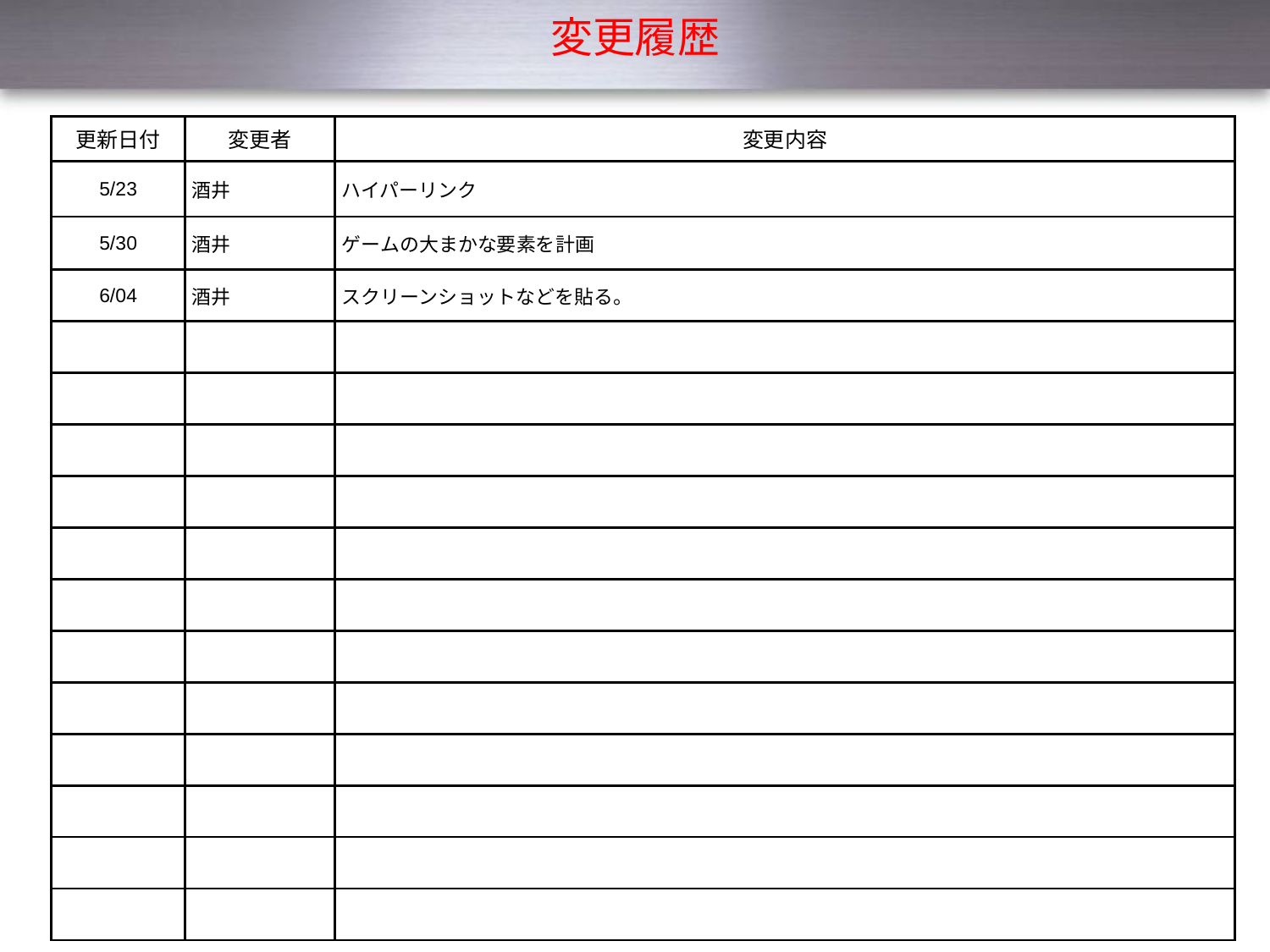

変更履歴

| 更新日付 | 変更者 | 変更内容 |
| --- | --- | --- |
| 5/23 | 酒井 | ハイパーリンク |
| 5/30 | 酒井 | ゲームの大まかな要素を計画 |
| 6/04 | 酒井 | スクリーンショットなどを貼る。 |
|  |  |  |
|  |  |  |
|  |  |  |
|  |  |  |
|  |  |  |
|  |  |  |
|  |  |  |
|  |  |  |
|  |  |  |
|  |  |  |
|  |  |  |
|  |  |  |